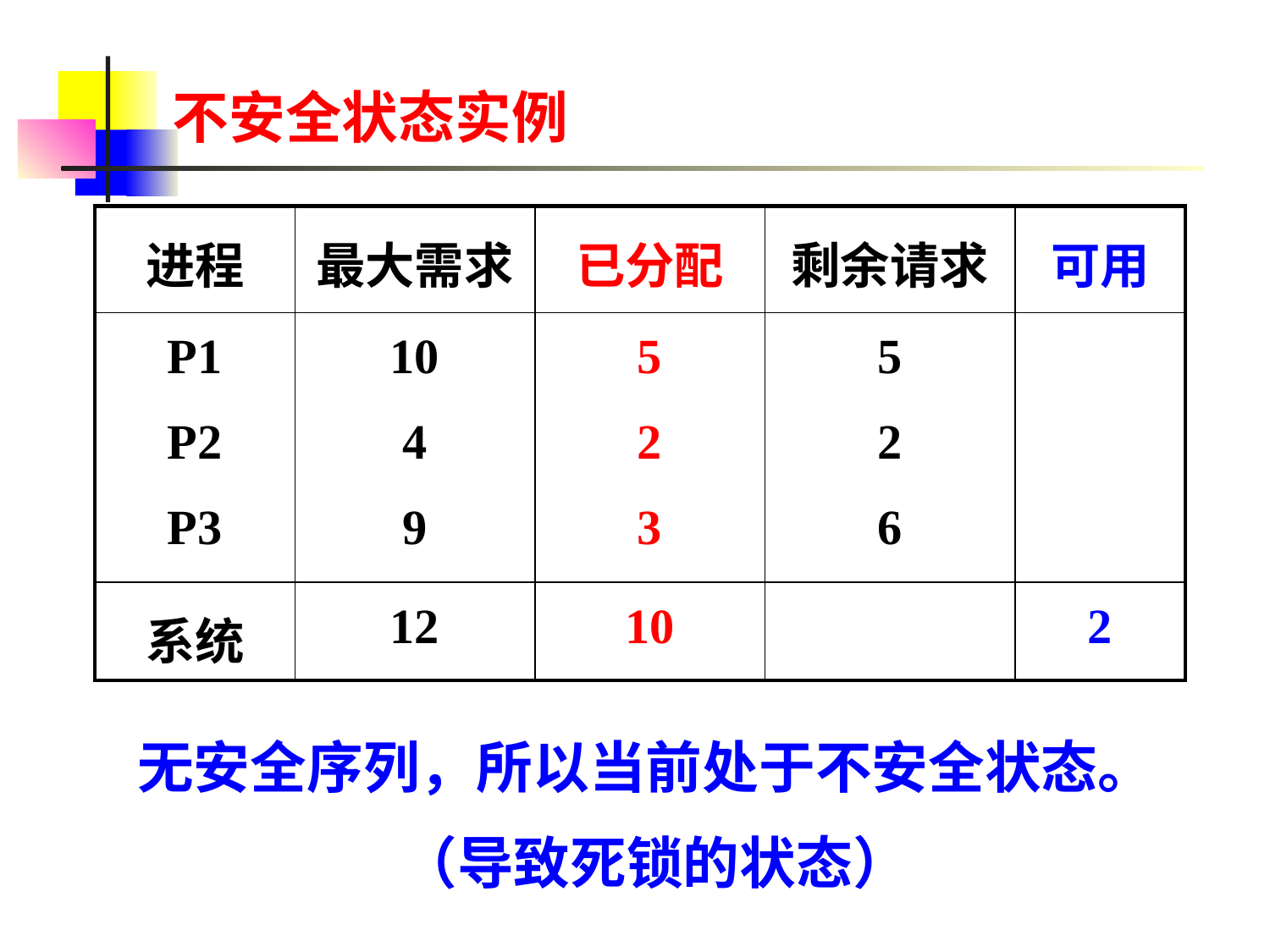

# 不安全状态实例
| 进程 | 最大需求 | 已分配 | 剩余请求 | 可用 |
| --- | --- | --- | --- | --- |
| P1 P2 P3 | 10 4 9 | 5 2 3 | 5 2 6 |  |
| 系统 | 12 | 10 |  | 2 |
无安全序列，所以当前处于不安全状态。
（导致死锁的状态）